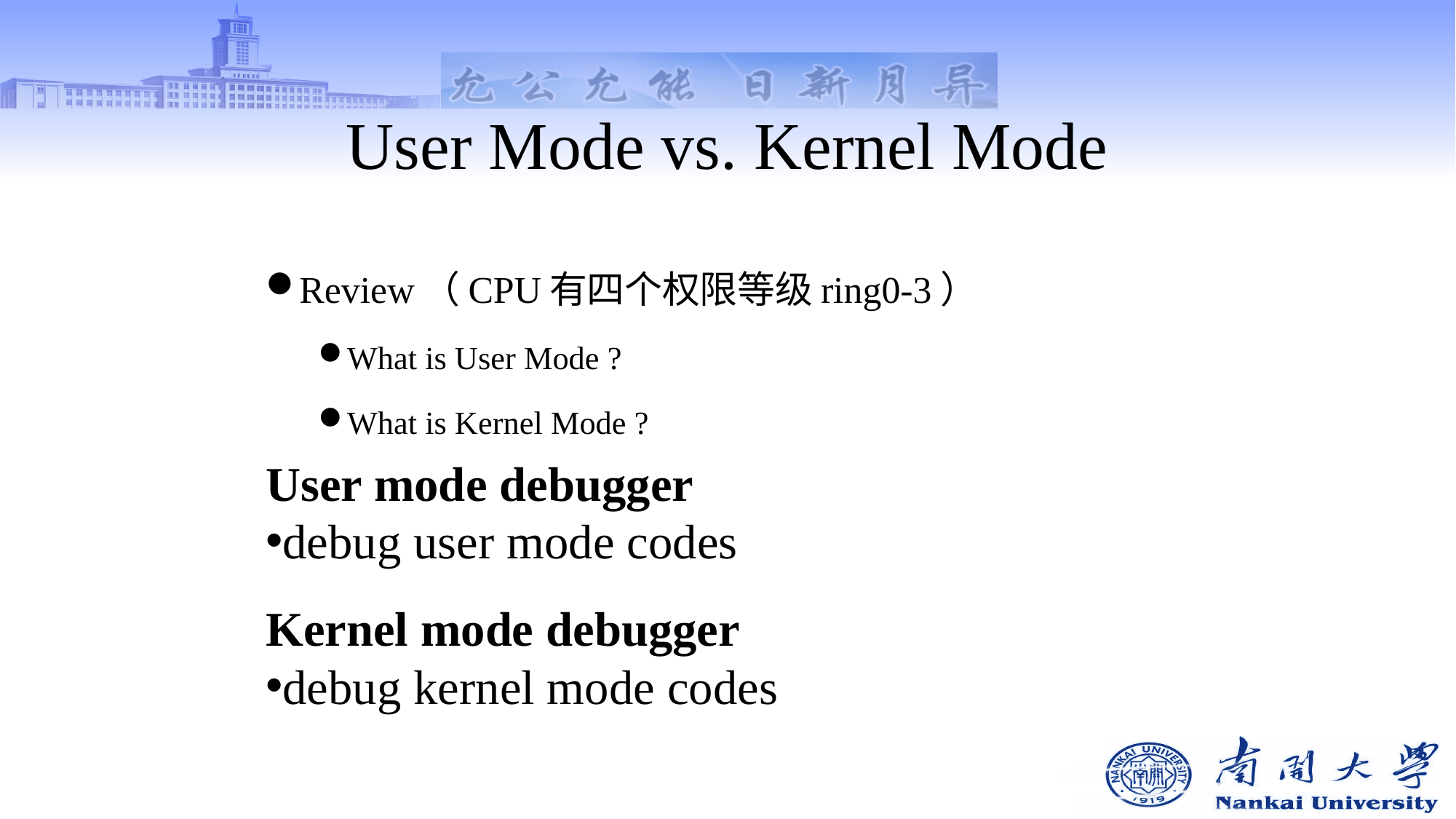

# User Mode vs. Kernel Mode
Review（CPU有四个权限等级ring0-3）
What is User Mode ?
What is Kernel Mode ?

User mode debugger
debug user mode codes
Kernel mode debugger
debug kernel mode codes